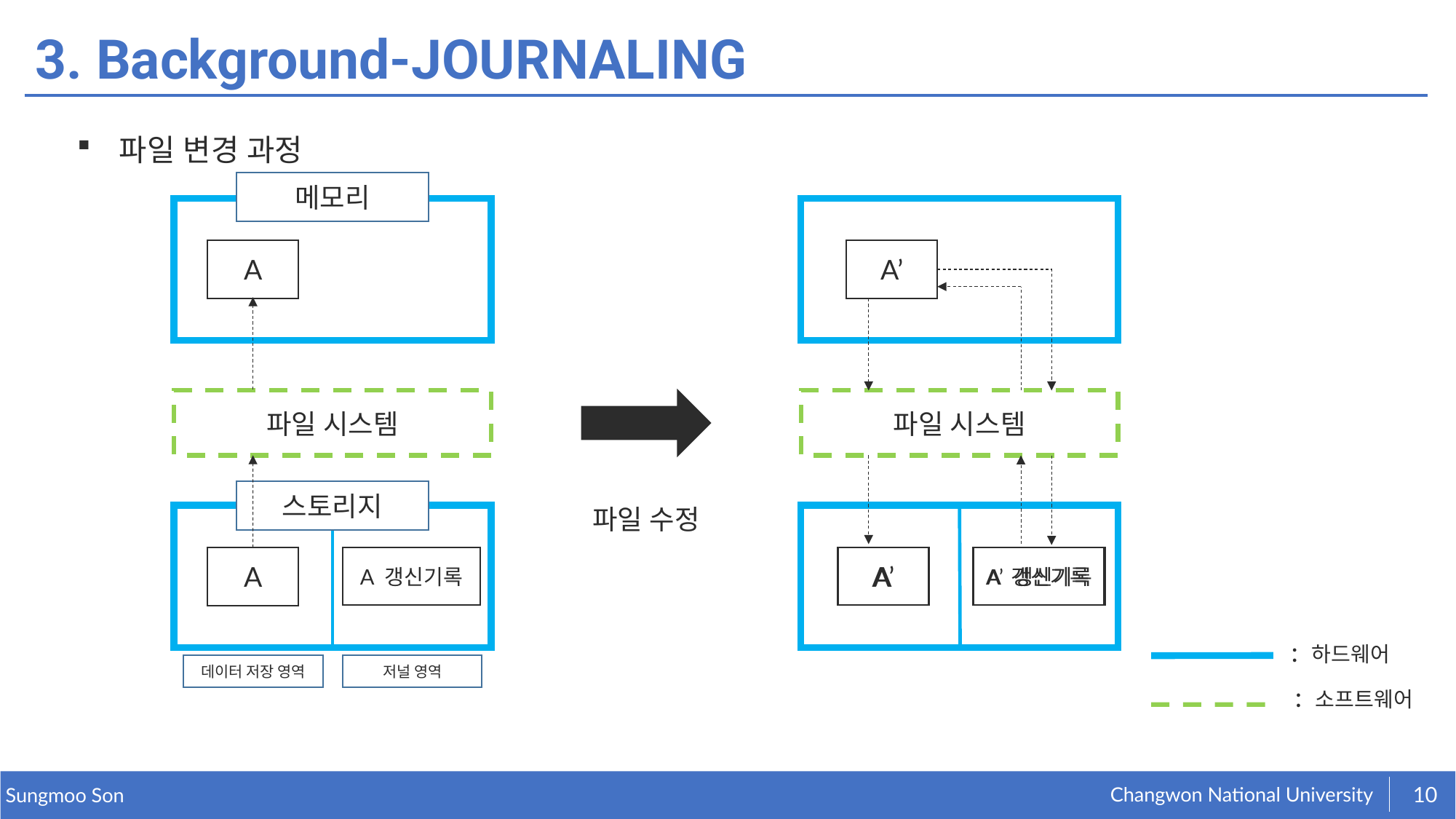

# 3. Background-JOURNALING
 파일 변경 과정
메모리

A
A’
파일 시스템

파일 시스템
스토리지
파일 수정

A’
A 갱신기록
A
A 갱신기록
A’ 갱신기록
A
: 하드웨어
데이터 저장 영역
저널 영역
: 소프트웨어
10